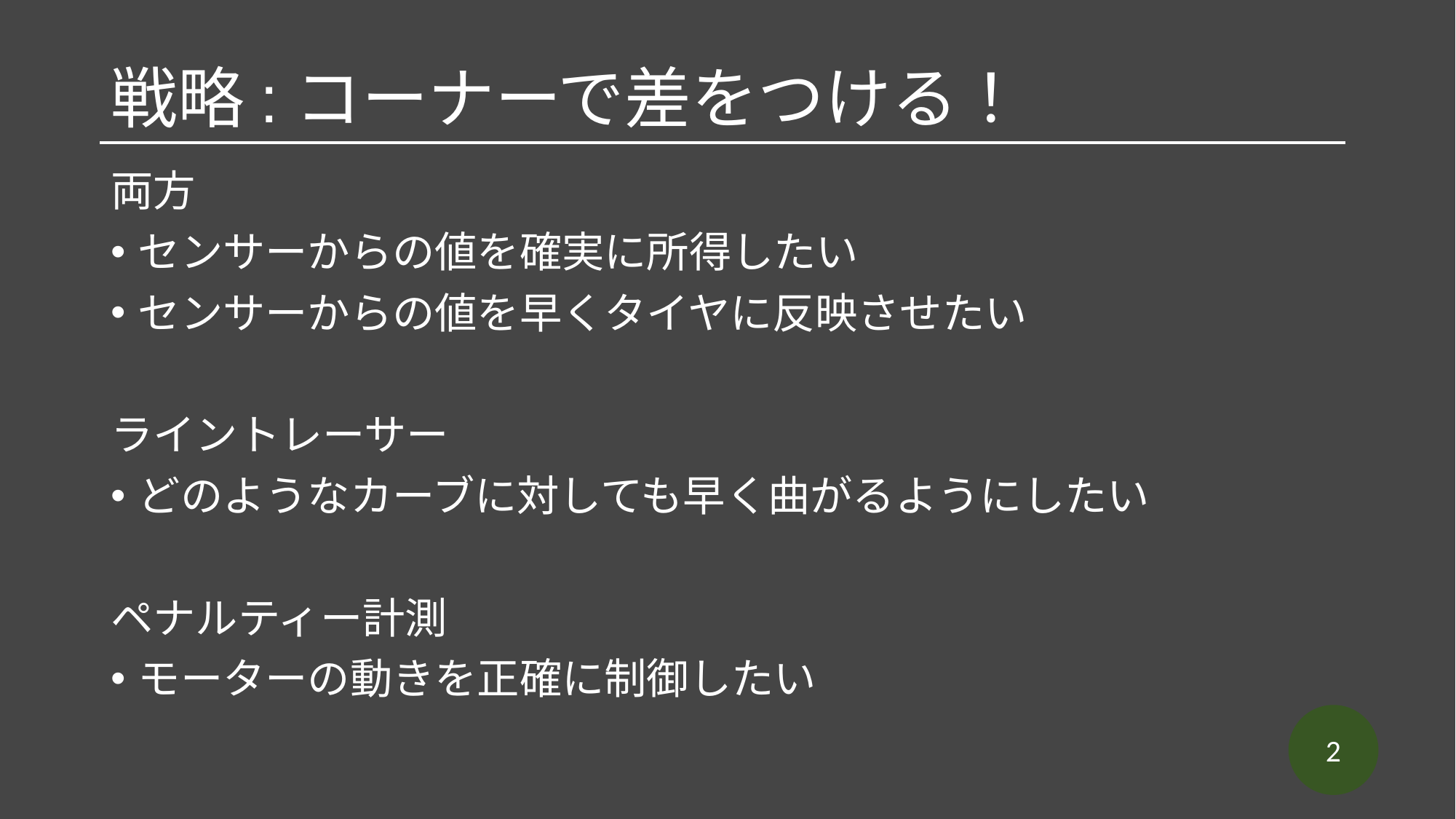

# 戦略:コーナーで差をつける！
両方
センサーからの値を確実に所得したい
センサーからの値を早くタイヤに反映させたい

ライントレーサー
どのようなカーブに対しても早く曲がるようにしたい

ペナルティー計測
モーターの動きを正確に制御したい

2